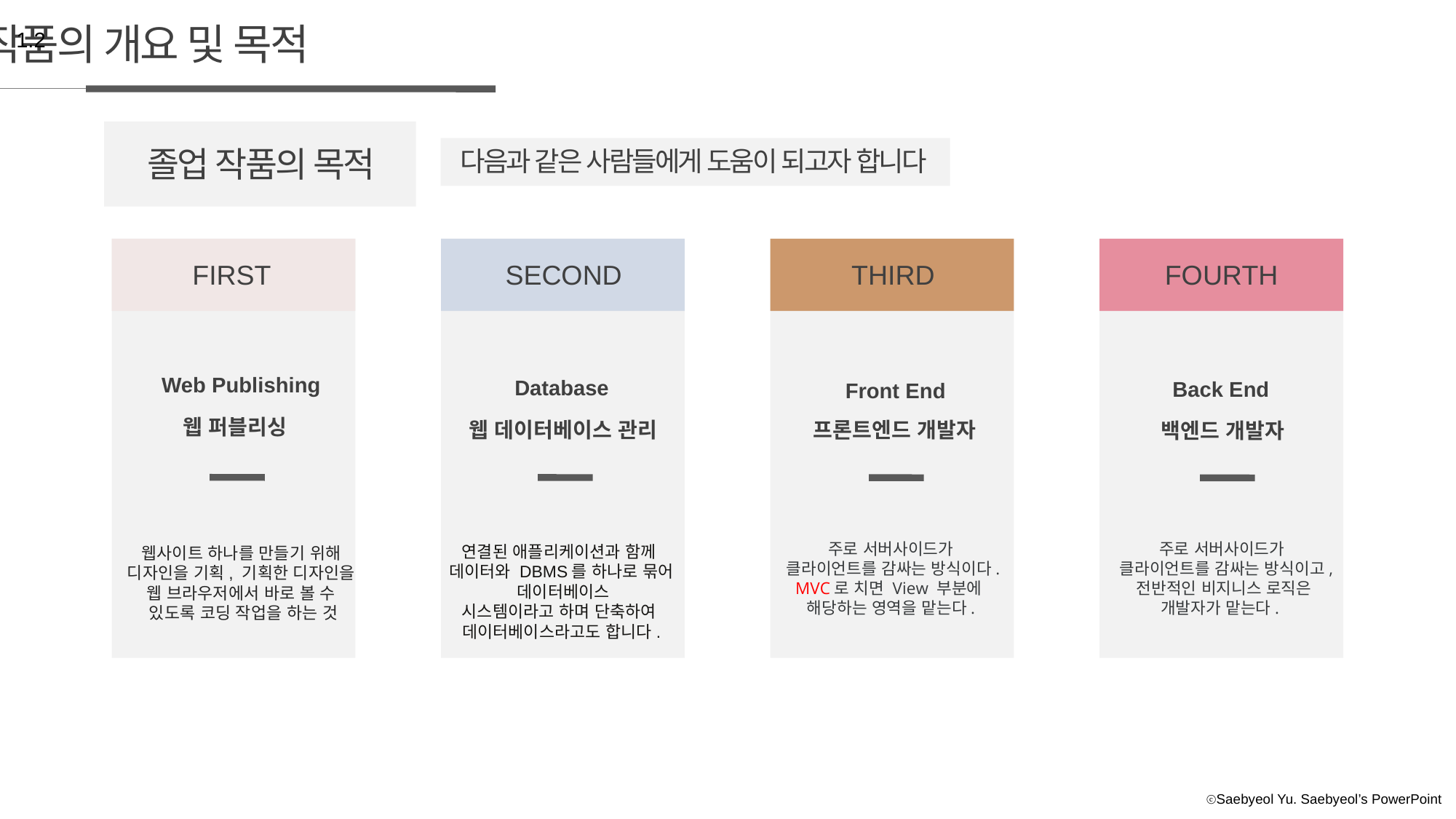

졸업 작품의 개요 및 목적
1.2

졸업 작품의 목적

다음과 같은 사람들에게 도움이 되고자 합니다

FIRST
SECOND
THIRD
FOURTH
Web Publishing
Database
Back End
Front End
웹 퍼블리싱
웹 데이터베이스 관리
프론트엔드 개발자
백엔드 개발자

주로 서버사이드가
 클라이언트를 감싸는 방식이다.
MVC로 치면 View 부분에
해당하는 영역을 맡는다.

주로 서버사이드가
 클라이언트를 감싸는 방식이고,
 전반적인 비지니스 로직은
개발자가 맡는다.

연결된 애플리케이션과 함께
데이터와 DBMS를 하나로 묶어
 데이터베이스
시스템이라고 하며 단축하여
데이터베이스라고도 합니다.

웹사이트 하나를 만들기 위해
디자인을 기획, 기획한 디자인을
웹 브라우저에서 바로 볼 수
있도록 코딩 작업을 하는 것